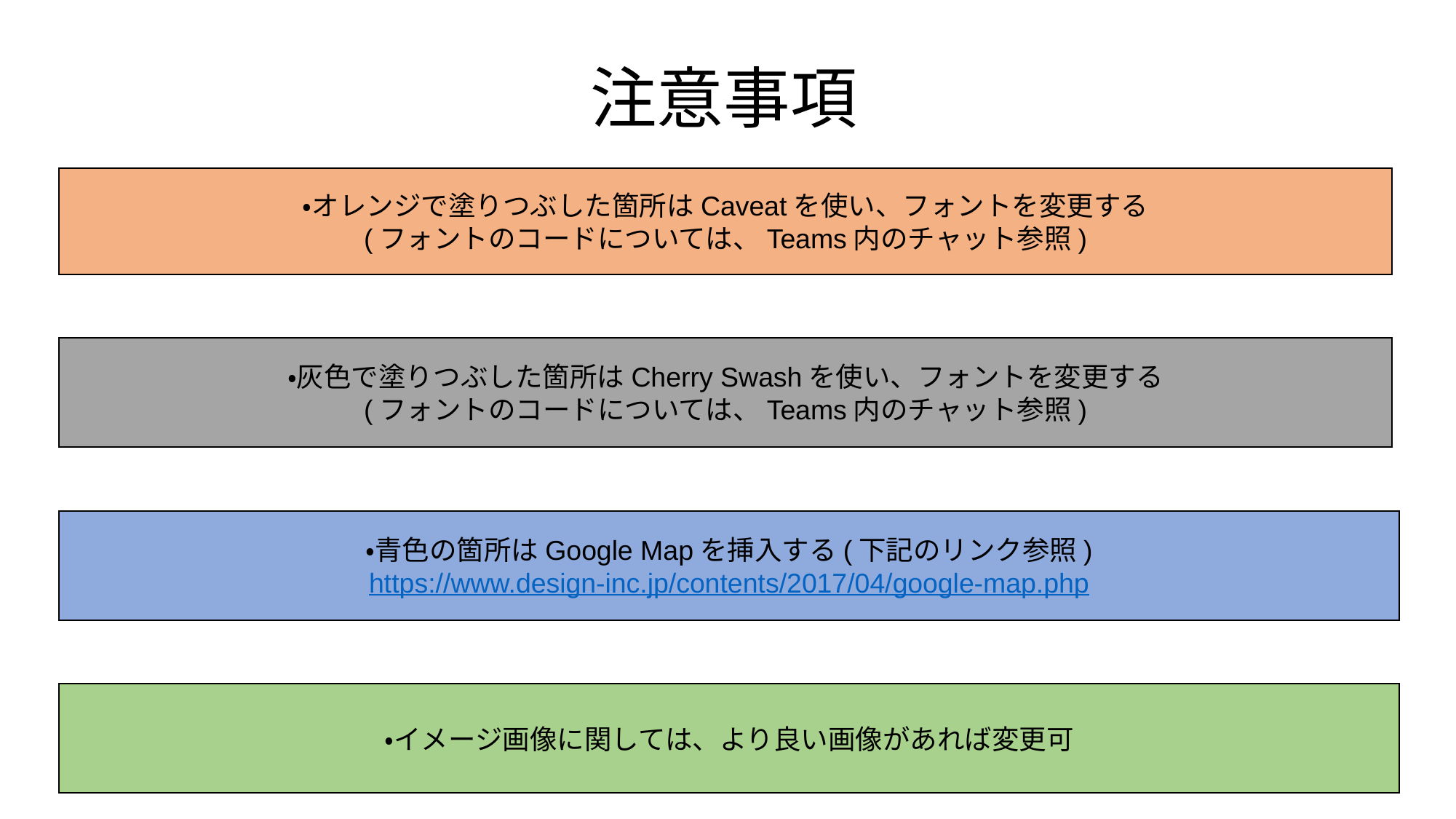

# 注意事項
・オレンジで塗りつぶした箇所はCaveatを使い、フォントを変更する
(フォントのコードについては、Teams内のチャット参照)
・灰色で塗りつぶした箇所はCherry Swashを使い、フォントを変更する
(フォントのコードについては、Teams内のチャット参照)
・青色の箇所はGoogle Mapを挿入する(下記のリンク参照)
https://www.design-inc.jp/contents/2017/04/google-map.php
・イメージ画像に関しては、より良い画像があれば変更可